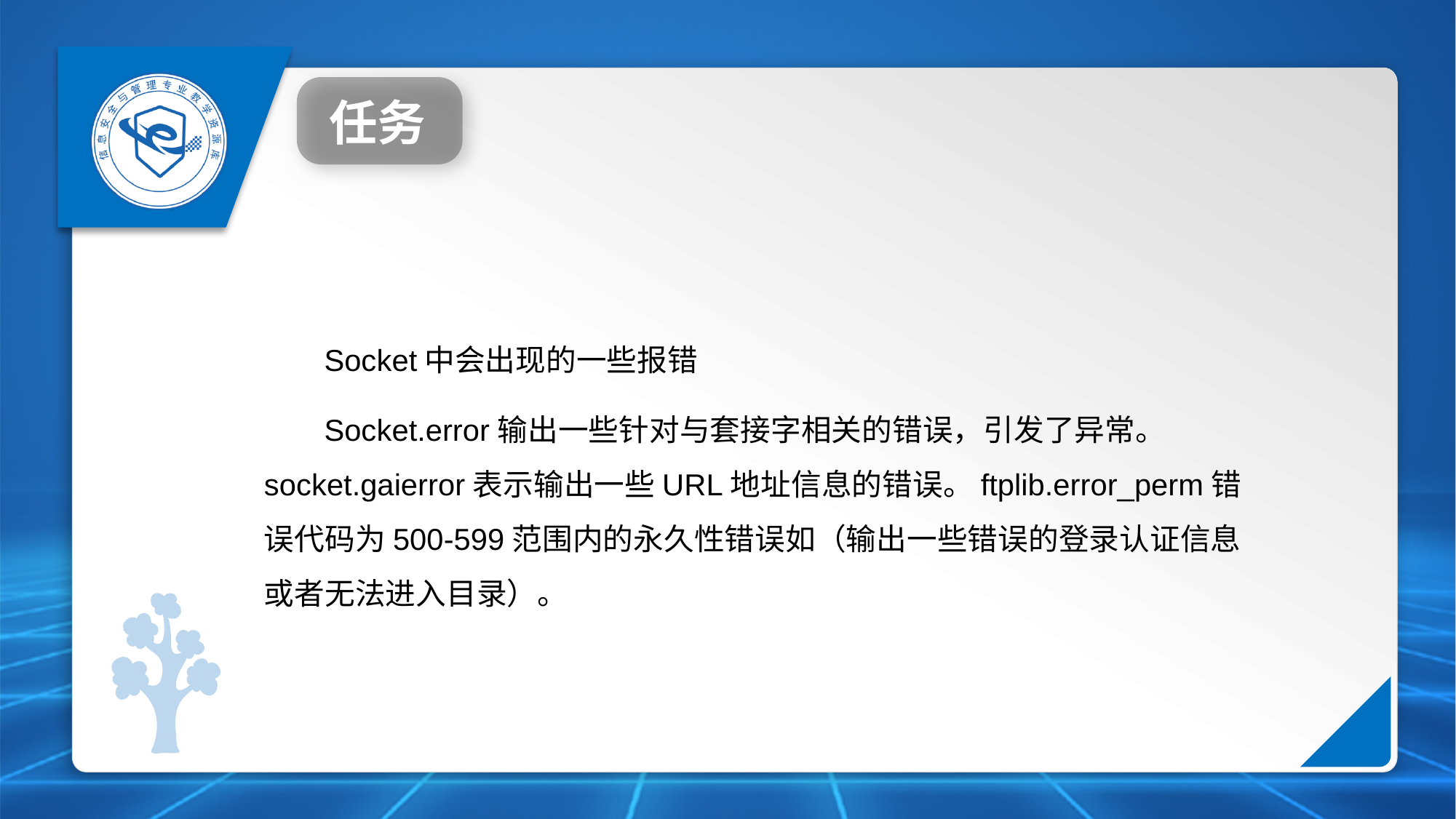

任务
Socket中会出现的一些报错
Socket.error输出一些针对与套接字相关的错误，引发了异常。
socket.gaierror表示输出一些URL地址信息的错误。ftplib.error_perm错误代码为500-599范围内的永久性错误如（输出一些错误的登录认证信息或者无法进入目录）。